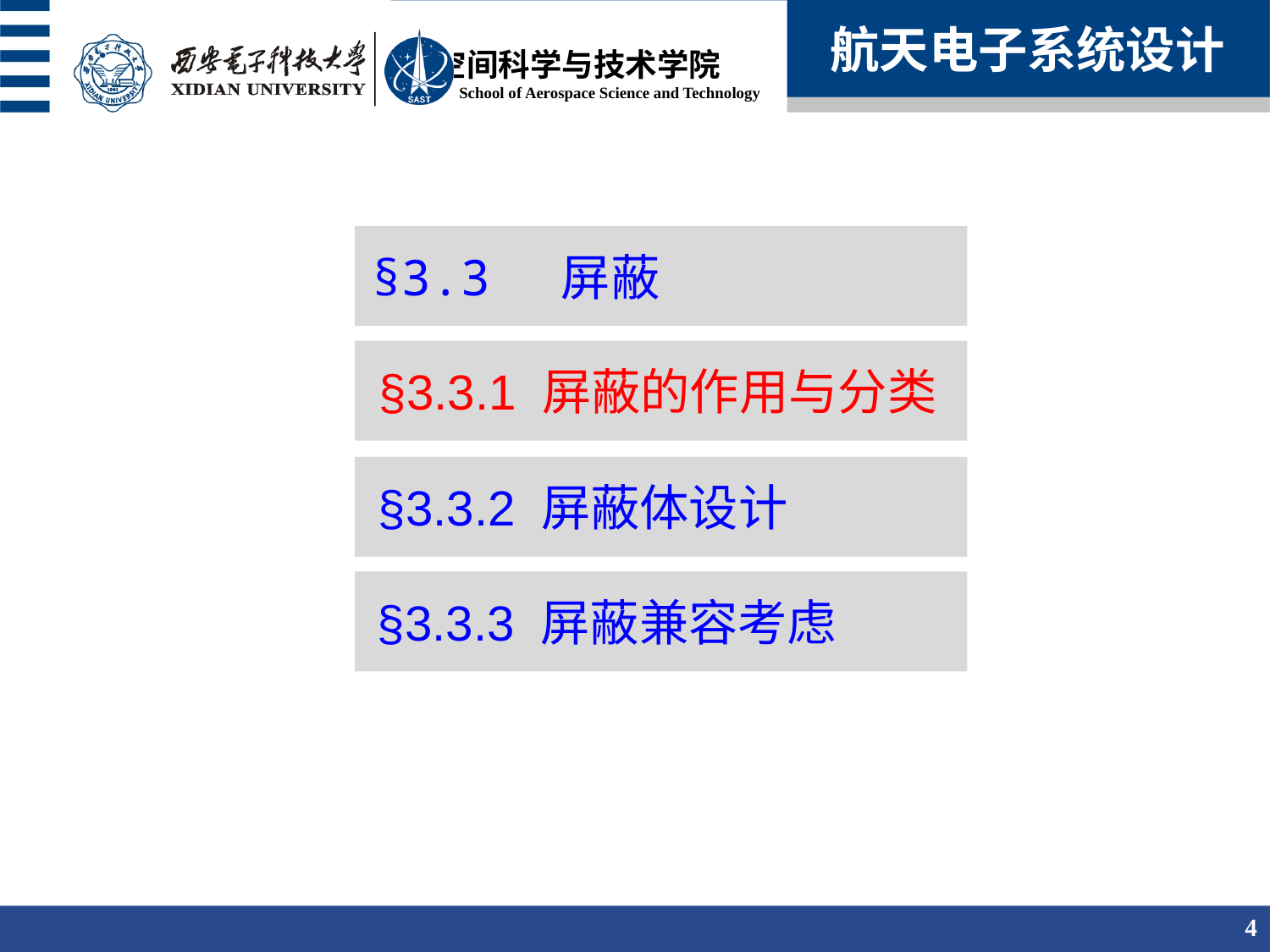

航天电子系统设计

§3.3  屏蔽

§3.3.1 屏蔽的作用与分类

§3.3.2 屏蔽体设计

§3.3.3 屏蔽兼容考虑